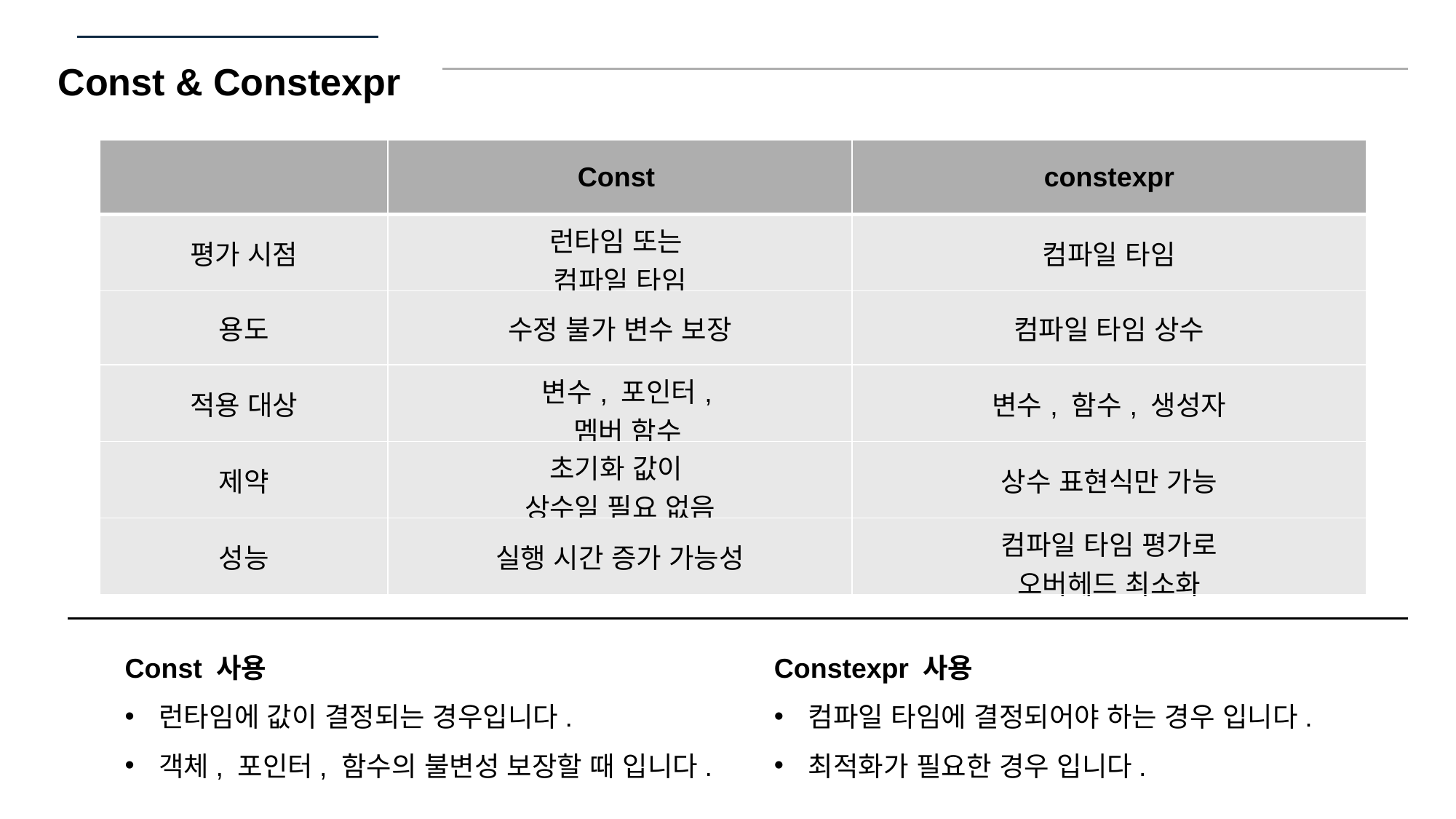

Const & Constexpr
|  | Const | constexpr |
| --- | --- | --- |
| 평가 시점 | 런타임 또는 컴파일 타임 | 컴파일 타임 |
| 용도 | 수정 불가 변수 보장 | 컴파일 타임 상수 |
| 적용 대상 | 변수, 포인터, 멤버 함수 | 변수, 함수, 생성자 |
| 제약 | 초기화 값이 상수일 필요 없음 | 상수 표현식만 가능 |
| 성능 | 실행 시간 증가 가능성 | 컴파일 타임 평가로 오버헤드 최소화 |
Const 사용
런타임에 값이 결정되는 경우입니다.
객체, 포인터, 함수의 불변성 보장할 때 입니다.
Constexpr 사용
컴파일 타임에 결정되어야 하는 경우 입니다.
최적화가 필요한 경우 입니다.